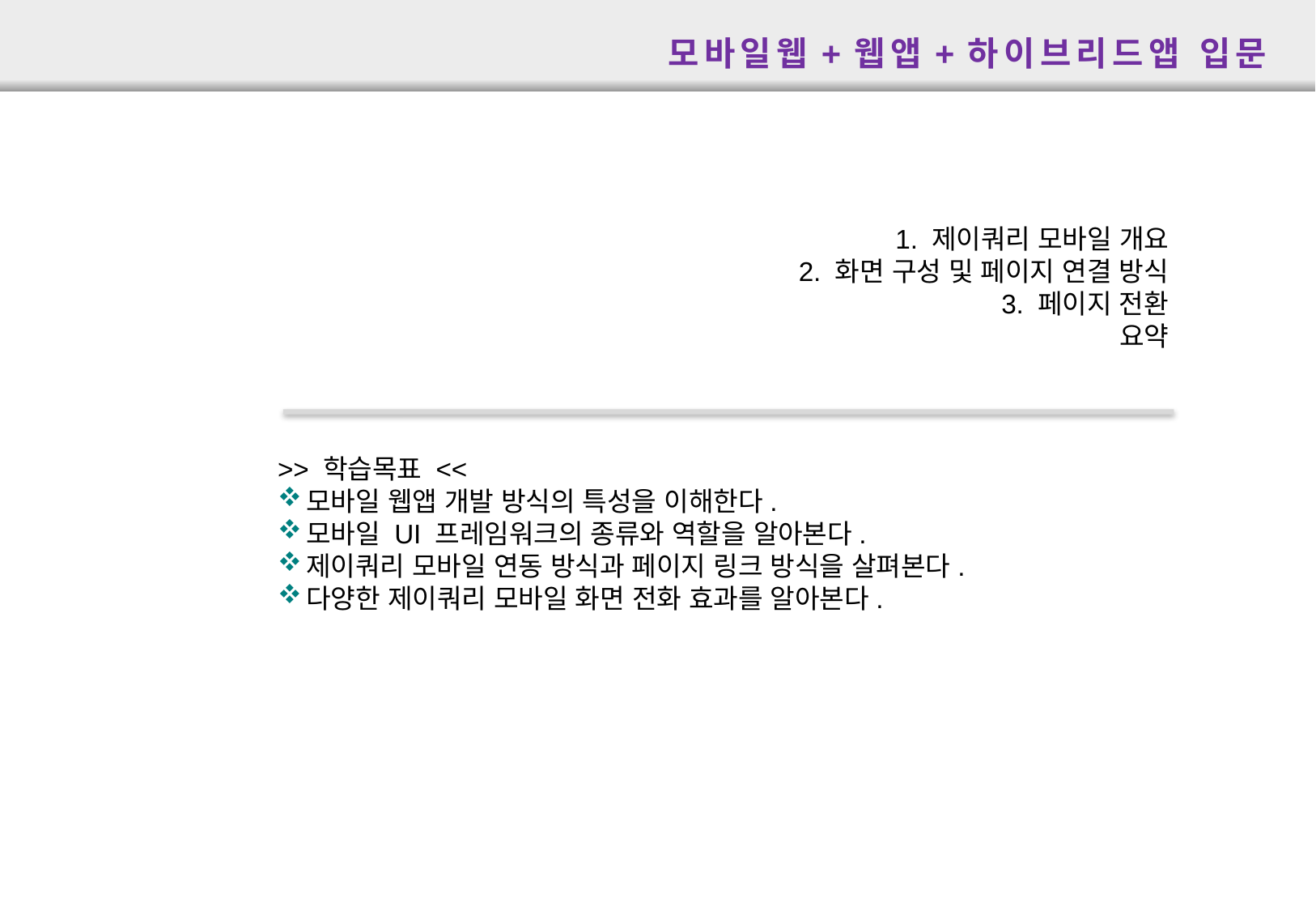

모바일웹+웹앱+하이브리드앱 입문
1. 제이쿼리 모바일 개요
2. 화면 구성 및 페이지 연결 방식
3. 페이지 전환
요약

>> 학습목표 <<
모바일 웹앱 개발 방식의 특성을 이해한다.
모바일 UI 프레임워크의 종류와 역할을 알아본다.
제이쿼리 모바일 연동 방식과 페이지 링크 방식을 살펴본다.
다양한 제이쿼리 모바일 화면 전화 효과를 알아본다.